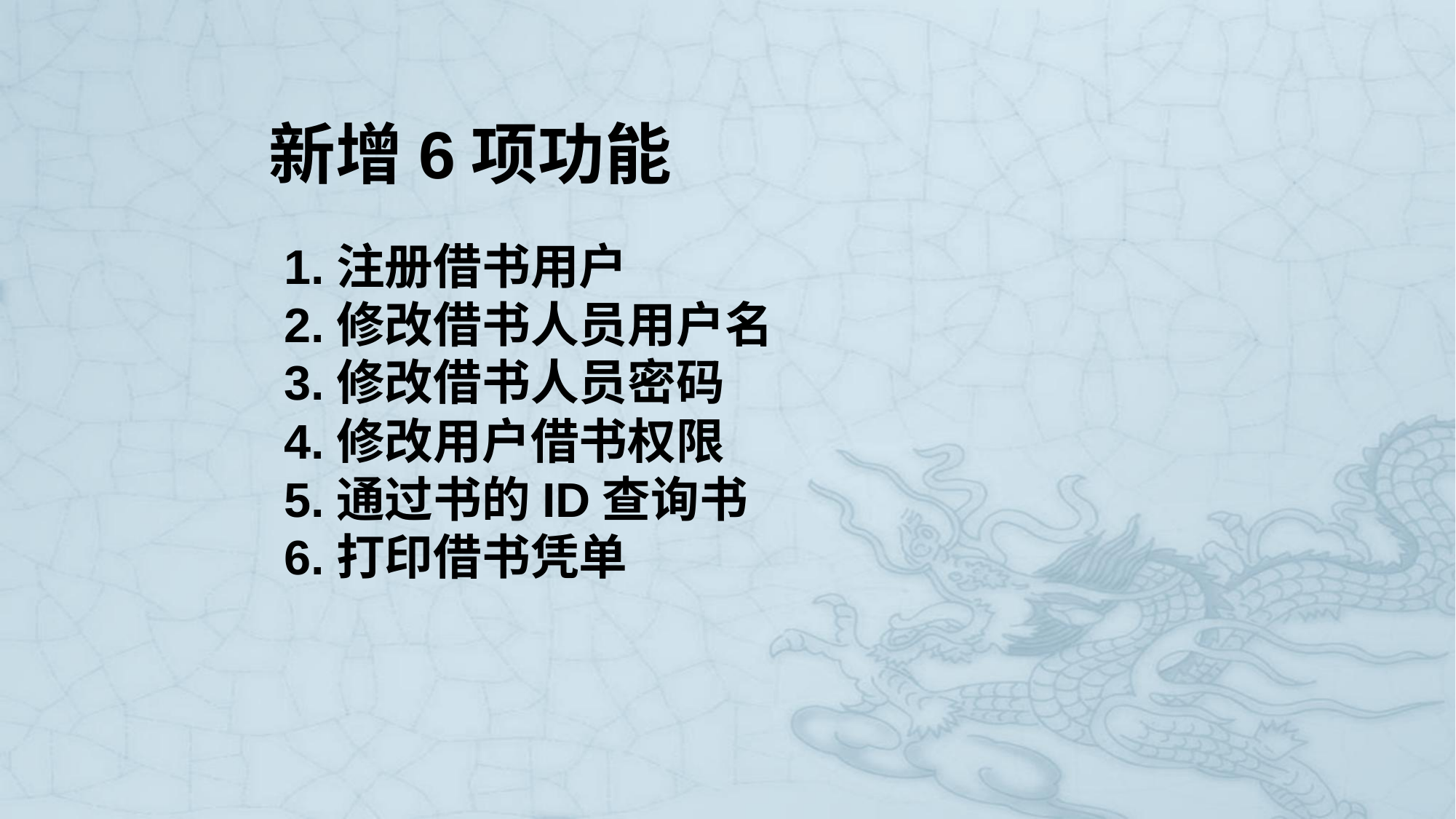

新增6项功能
1.注册借书用户
2.修改借书人员用户名
3.修改借书人员密码
4.修改用户借书权限
5.通过书的ID查询书
6.打印借书凭单